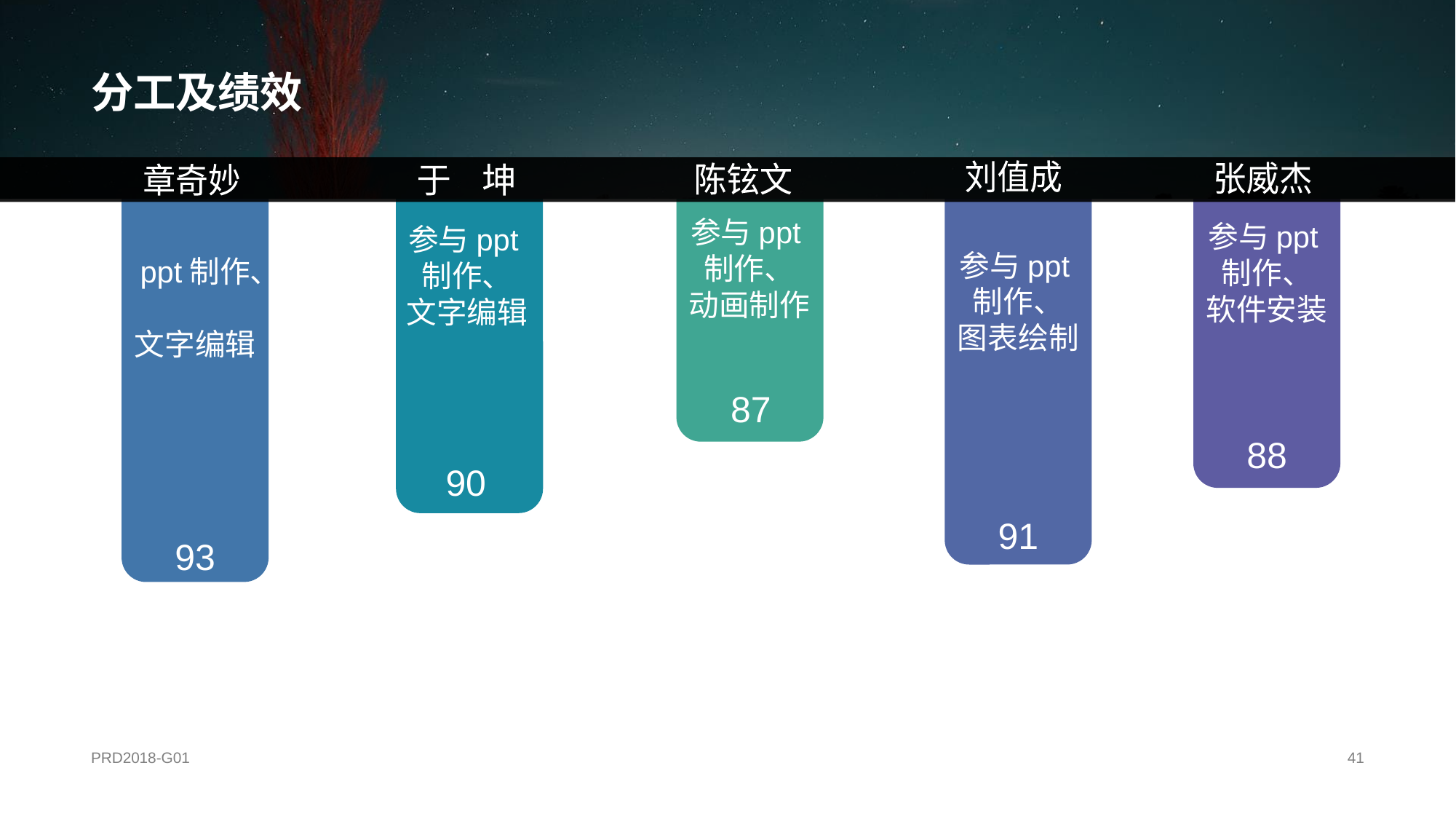

陈铉文

ppt制作、

文字编辑

# 分工及绩效
刘值成
张威杰
于    坤
章奇妙
参与ppt制作、
动画制作
参与ppt制作、
软件安装
参与ppt制作、
文字编辑
参与ppt制作、
图表绘制
87
88
90
91
93
PRD2018-G01
41